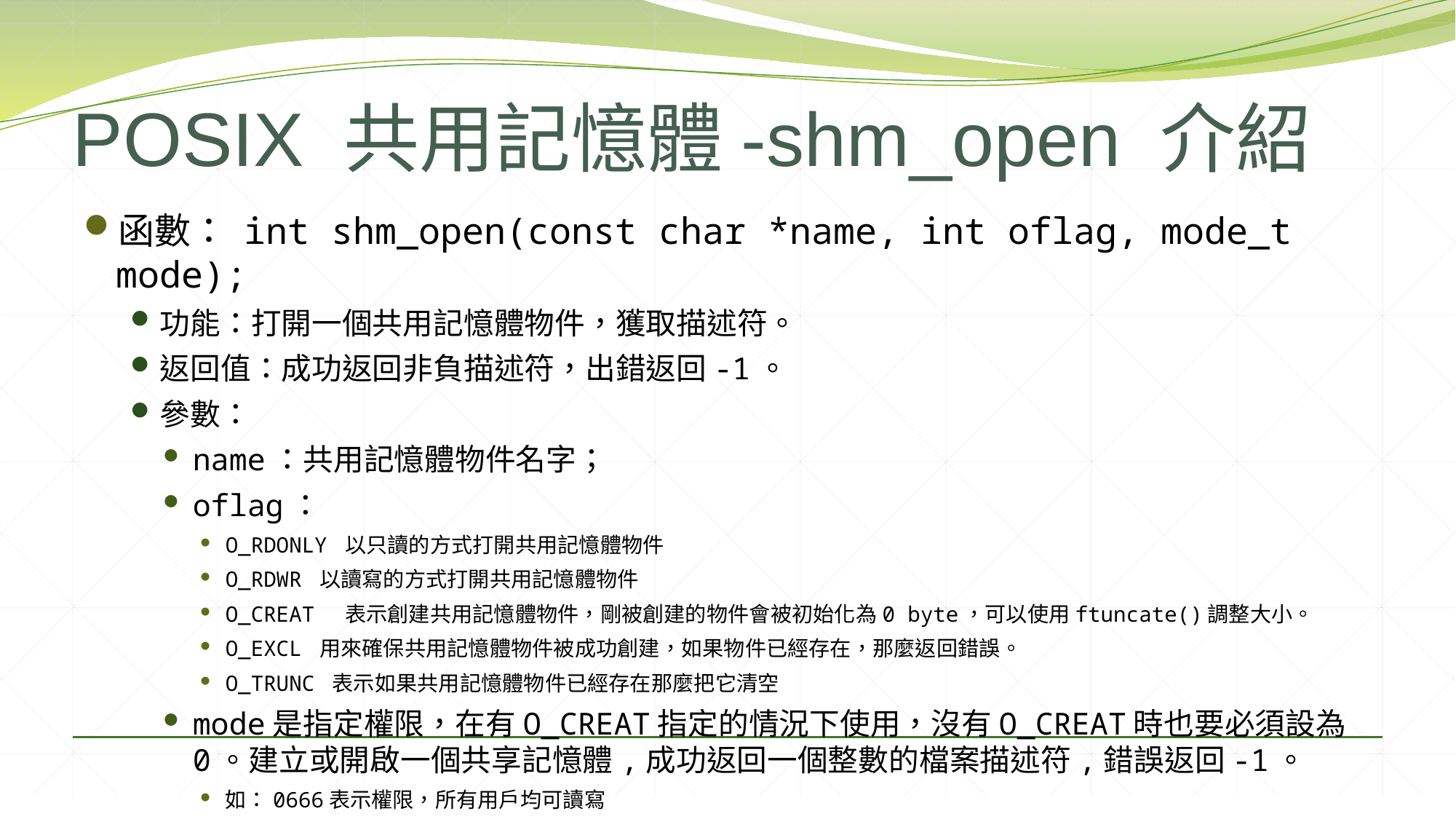

# POSIX 共用記憶體-shm_open 介紹
函數： int shm_open(const char *name, int oflag, mode_t mode);
功能：打開一個共用記憶體物件，獲取描述符。
返回值：成功返回非負描述符，出錯返回-1。
參數：
name：共用記憶體物件名字；
oflag：
O_RDONLY 以只讀的方式打開共用記憶體物件
O_RDWR 以讀寫的方式打開共用記憶體物件
O_CREAT  表示創建共用記憶體物件，剛被創建的物件會被初始化為0 byte，可以使用ftuncate()調整大小。
O_EXCL 用來確保共用記憶體物件被成功創建，如果物件已經存在，那麼返回錯誤。
O_TRUNC 表示如果共用記憶體物件已經存在那麼把它清空
mode是指定權限，在有O_CREAT指定的情況下使用，沒有O_CREAT時也要必須設為0。建立或開啟一個共享記憶體,成功返回一個整數的檔案描述符,錯誤返回-1。
如：0666表示權限，所有用戶均可讀寫